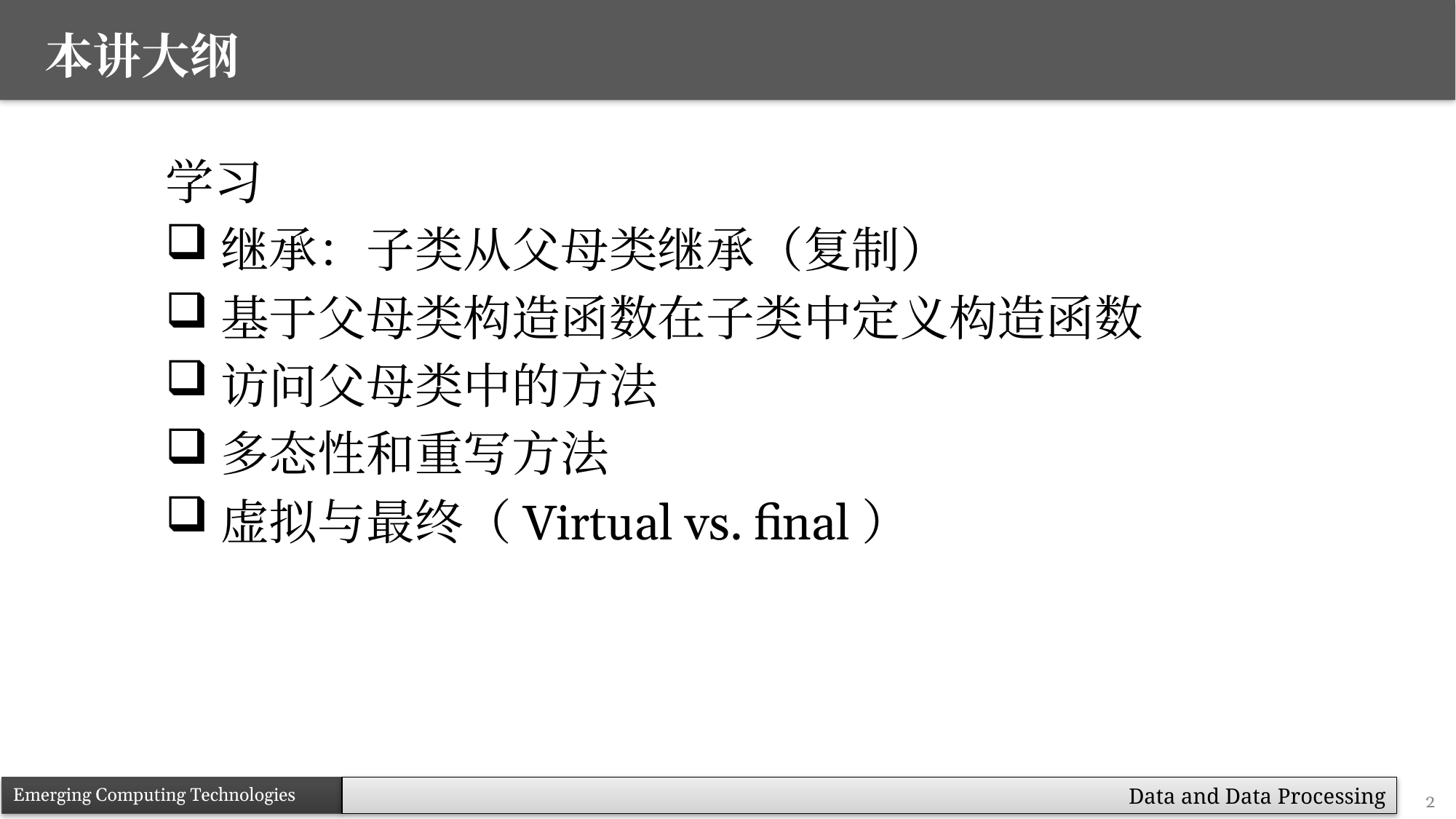

# 本讲大纲
学习
继承：子类从父母类继承（复制）
基于父母类构造函数在子类中定义构造函数
访问父母类中的方法
多态性和重写方法
虚拟与最终（Virtual vs. final）
2